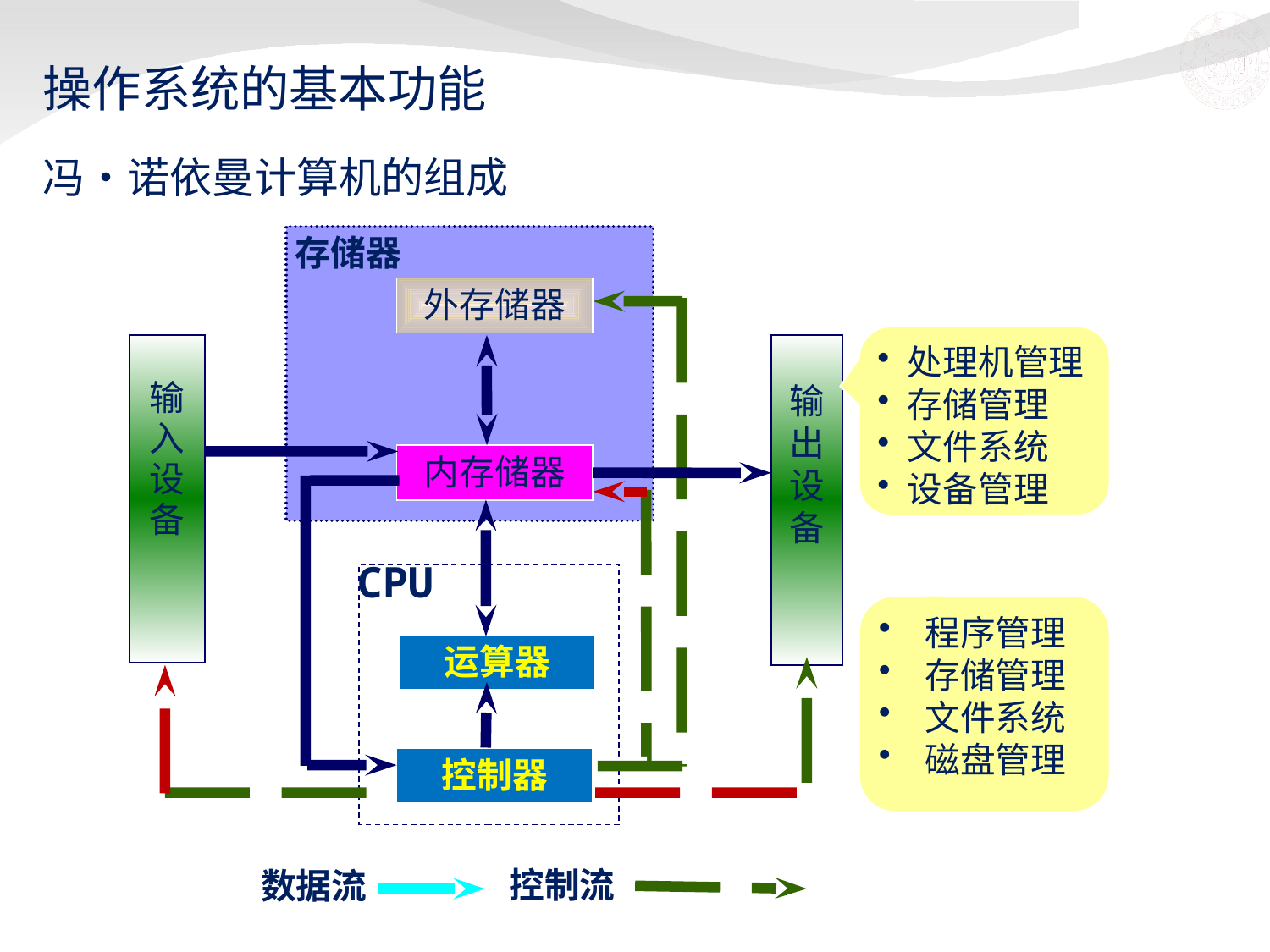

# 操作系统的基本功能
冯•诺依曼计算机的组成
存储器
外存储器

处理机管理
存储管理
文件系统
设备管理

输
入
设
备

输
出
设
备

内存储器

CPU

 程序管理
 存储管理
 文件系统
 磁盘管理
运算器

控制器

控制流
数据流